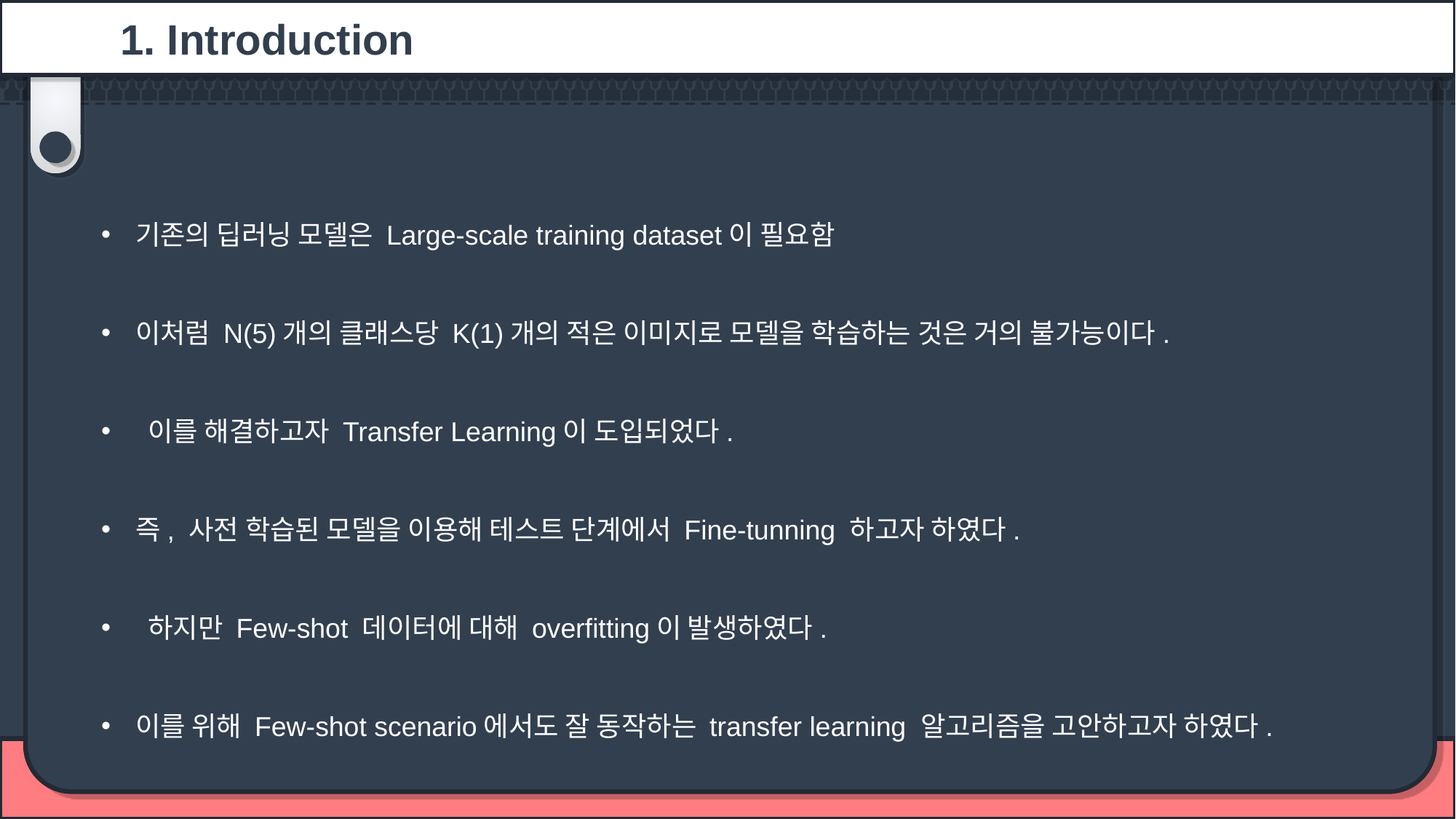

1. Introduction

기존의 딥러닝 모델은 Large-scale training dataset이 필요함

이처럼 N(5)개의 클래스당 K(1)개의 적은 이미지로 모델을 학습하는 것은 거의 불가능이다.

 이를 해결하고자 Transfer Learning이 도입되었다.

즉, 사전 학습된 모델을 이용해 테스트 단계에서 Fine-tunning 하고자 하였다.

 하지만 Few-shot 데이터에 대해 overfitting이 발생하였다.

이를 위해 Few-shot scenario에서도 잘 동작하는 transfer learning 알고리즘을 고안하고자 하였다.